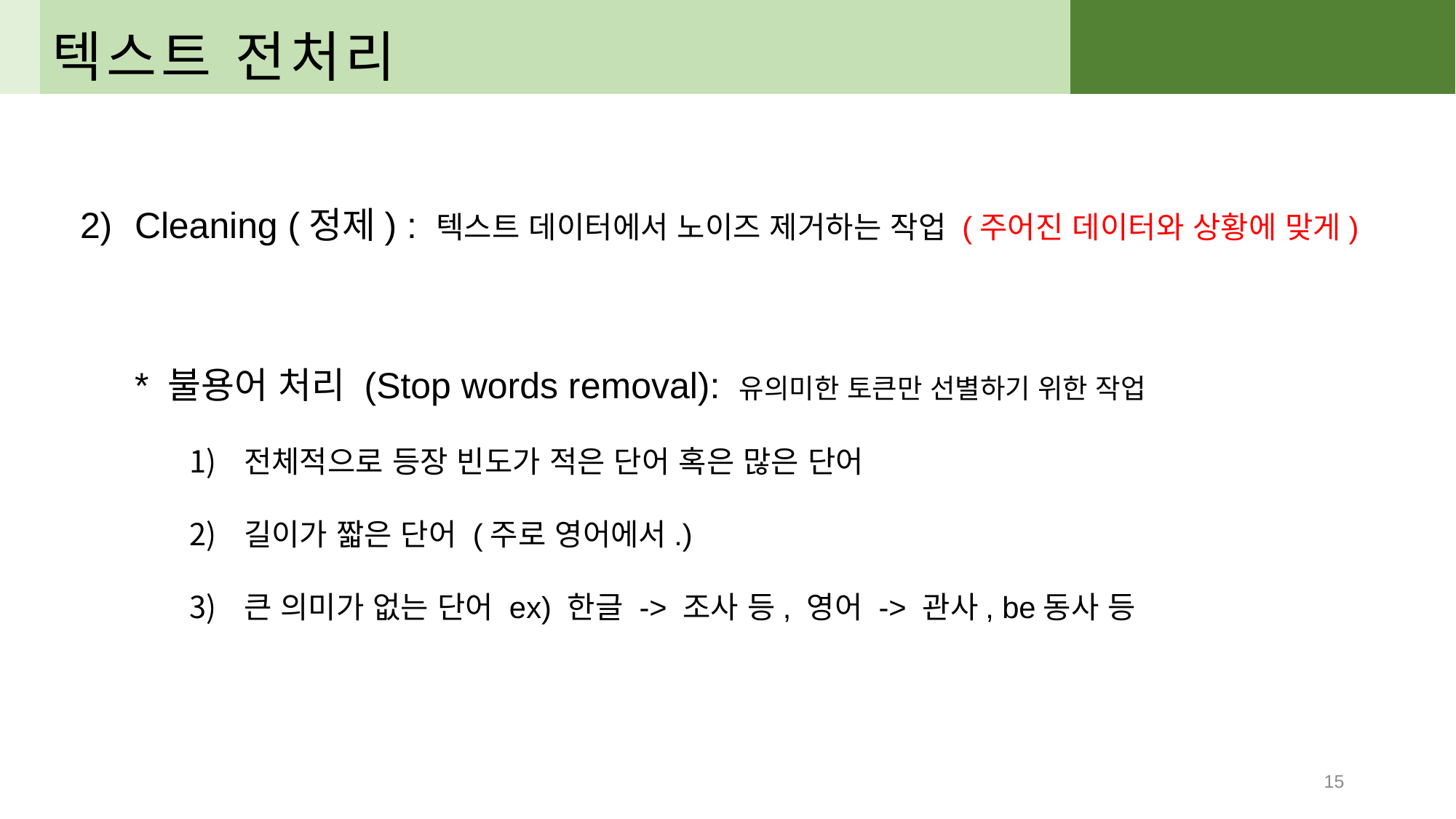

텍스트 전처리

Cleaning (정제) : 텍스트 데이터에서 노이즈 제거하는 작업 (주어진 데이터와 상황에 맞게)

* 불용어 처리 (Stop words removal): 유의미한 토큰만 선별하기 위한 작업
전체적으로 등장 빈도가 적은 단어 혹은 많은 단어
길이가 짧은 단어 (주로 영어에서.)
큰 의미가 없는 단어 ex) 한글 -> 조사 등, 영어 -> 관사, be동사 등
15